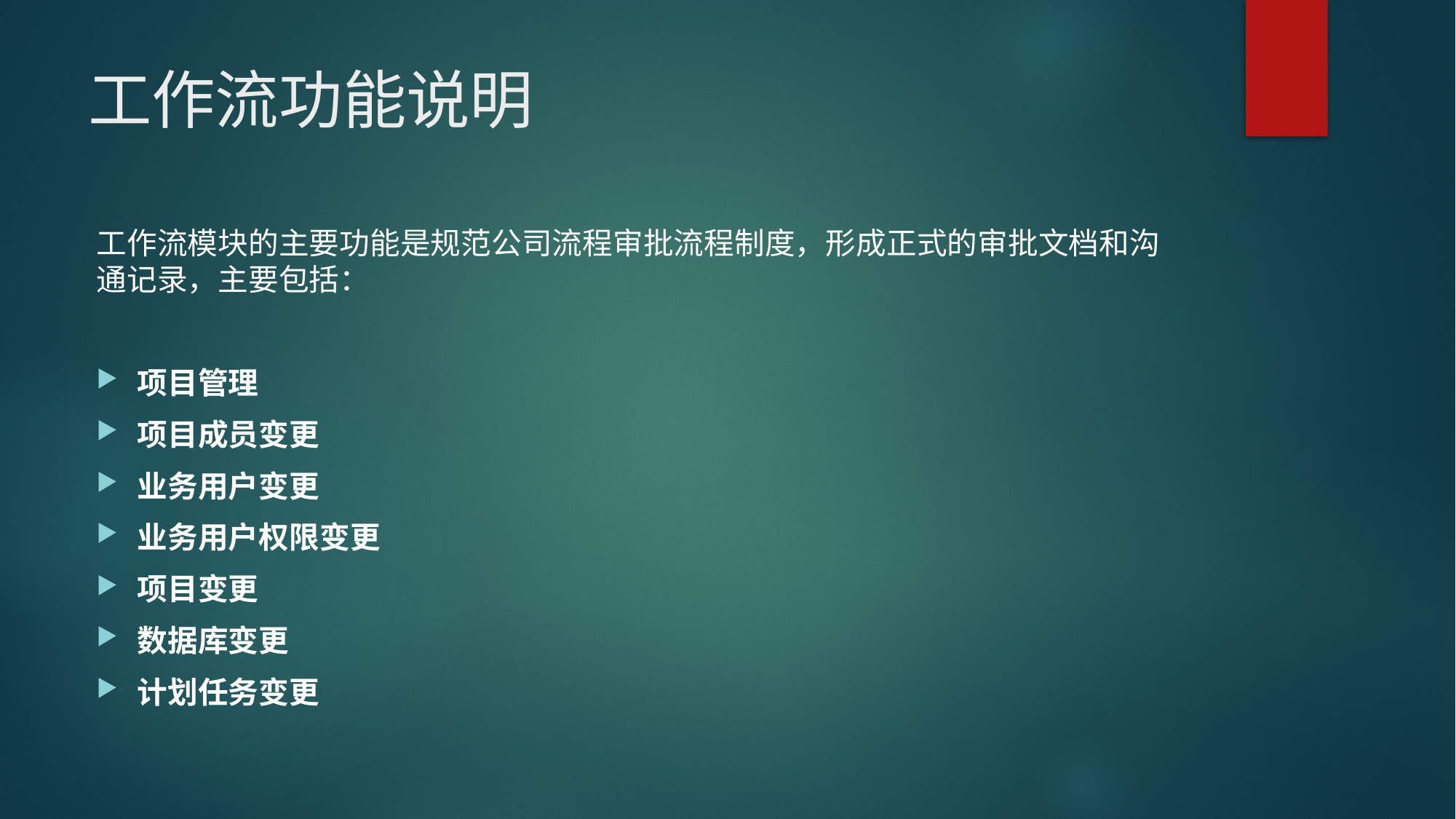

# 工作流功能说明
工作流模块的主要功能是规范公司流程审批流程制度，形成正式的审批文档和沟通记录，主要包括：

项目管理
项目成员变更
业务用户变更
业务用户权限变更
项目变更
数据库变更
计划任务变更